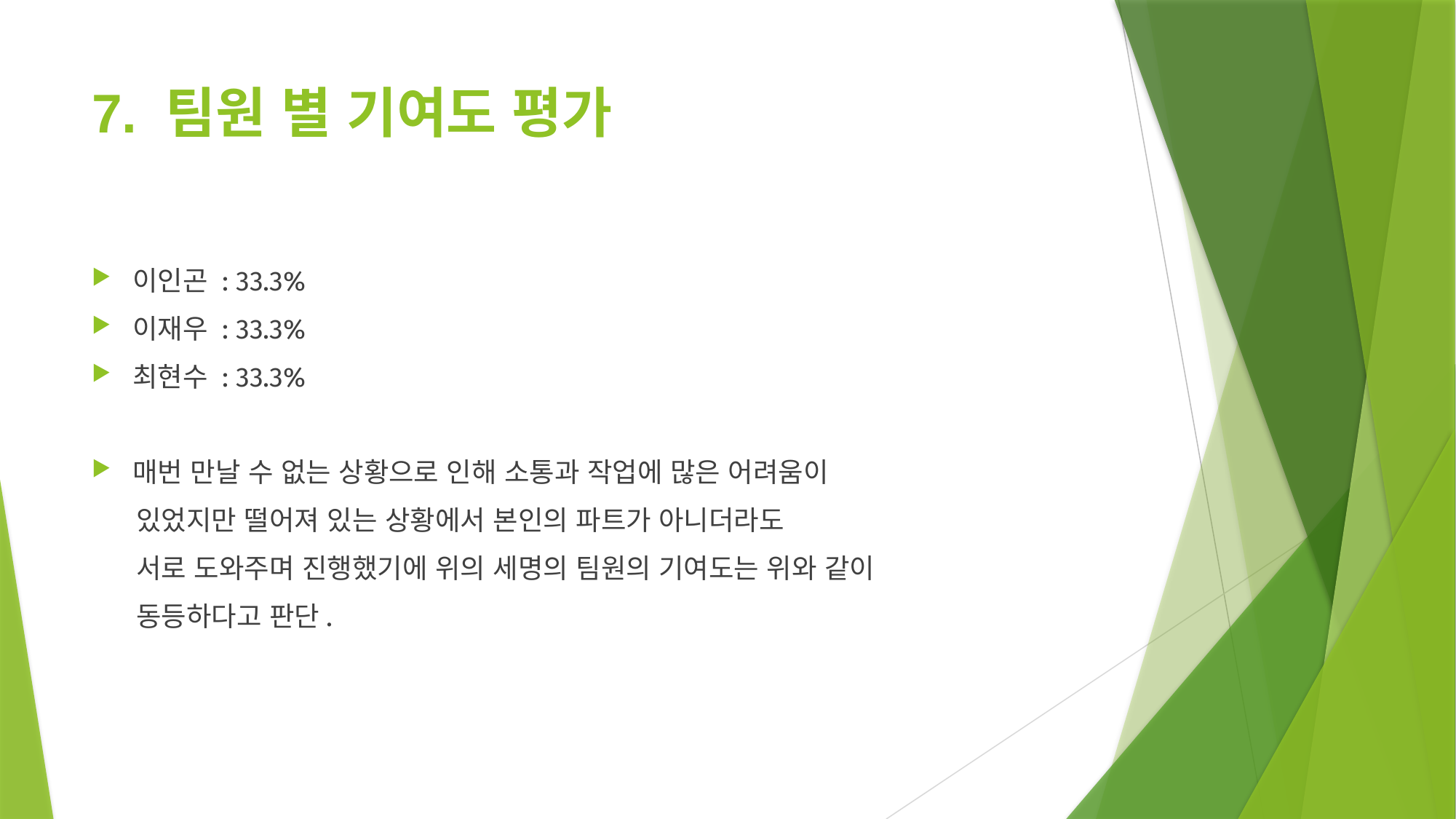

# 7. 팀원 별 기여도 평가
이인곤 : 33.3%
이재우 : 33.3%
최현수 : 33.3%

매번 만날 수 없는 상황으로 인해 소통과 작업에 많은 어려움이
     있었지만 떨어져 있는 상황에서 본인의 파트가 아니더라도
     서로 도와주며 진행했기에 위의 세명의 팀원의 기여도는 위와 같이
     동등하다고 판단.